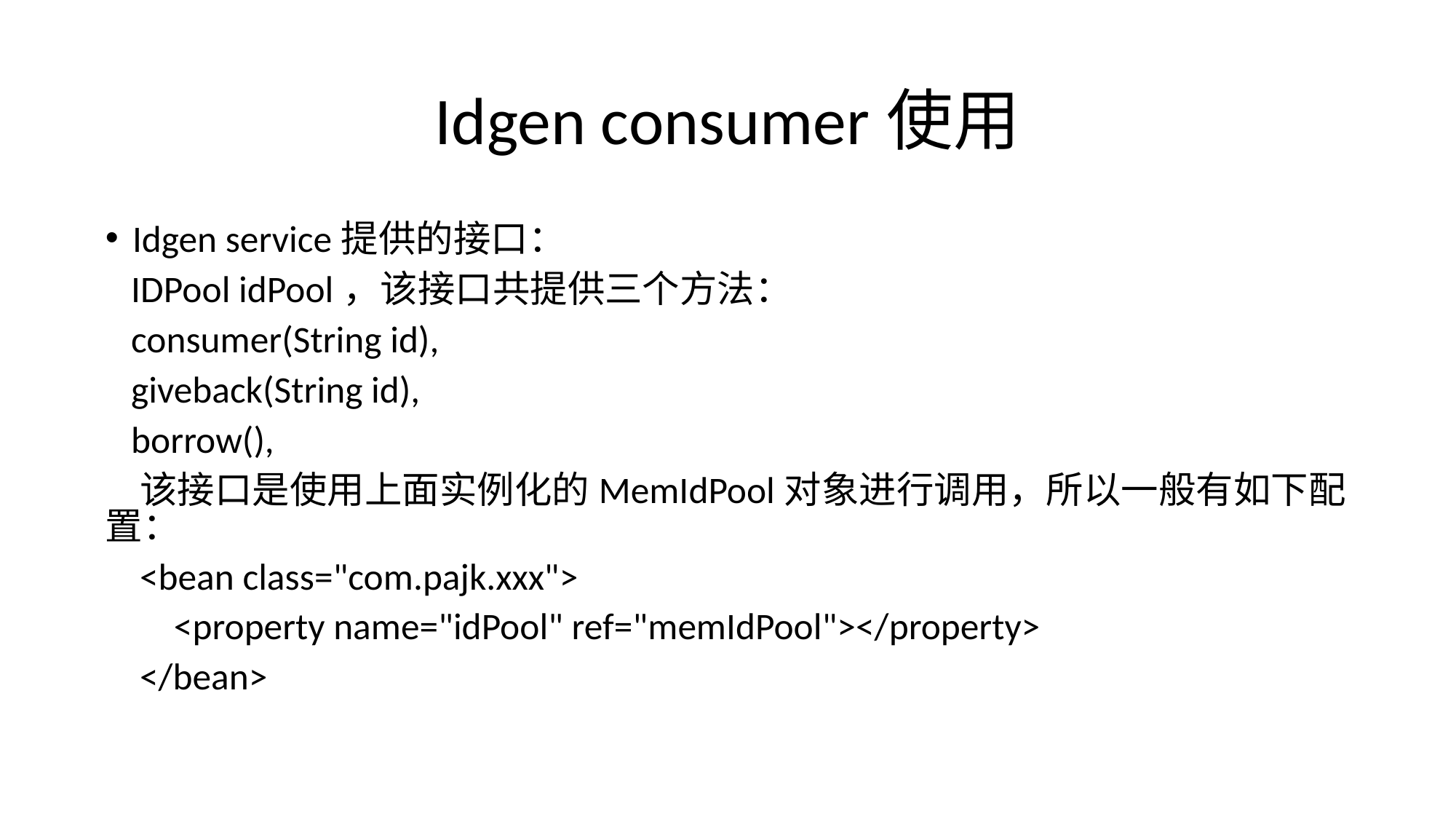

# Idgen consumer使用
Idgen service提供的接口：
   IDPool idPool，该接口共提供三个方法：
   consumer(String id),
   giveback(String id),
   borrow(),
   该接口是使用上面实例化的MemIdPool对象进行调用，所以一般有如下配置：
    <bean class="com.pajk.xxx">
        <property name="idPool" ref="memIdPool"></property>
    </bean>